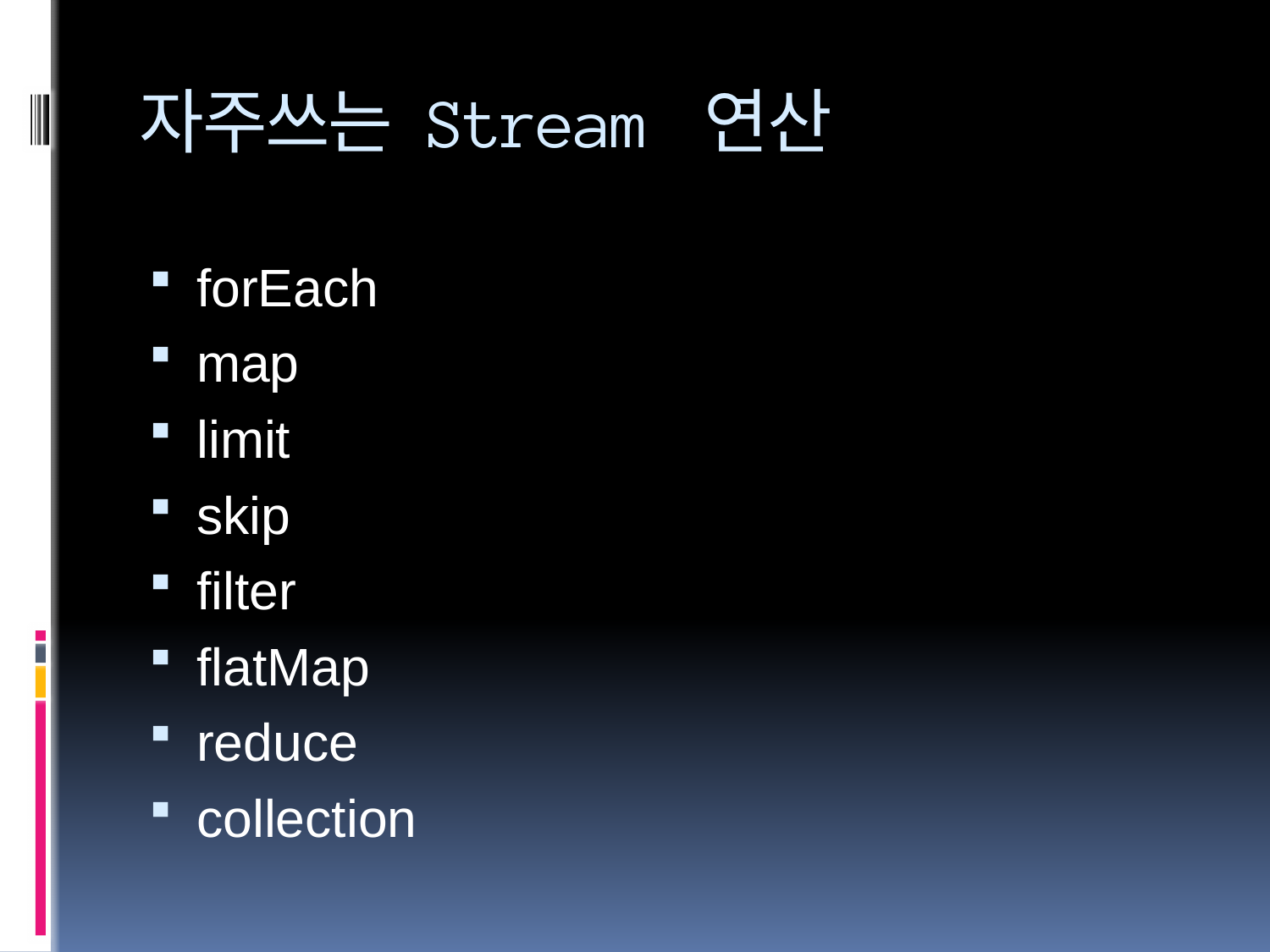

# 자주쓰는 Stream 연산
forEach
map
limit
skip
filter
flatMap
reduce
collection